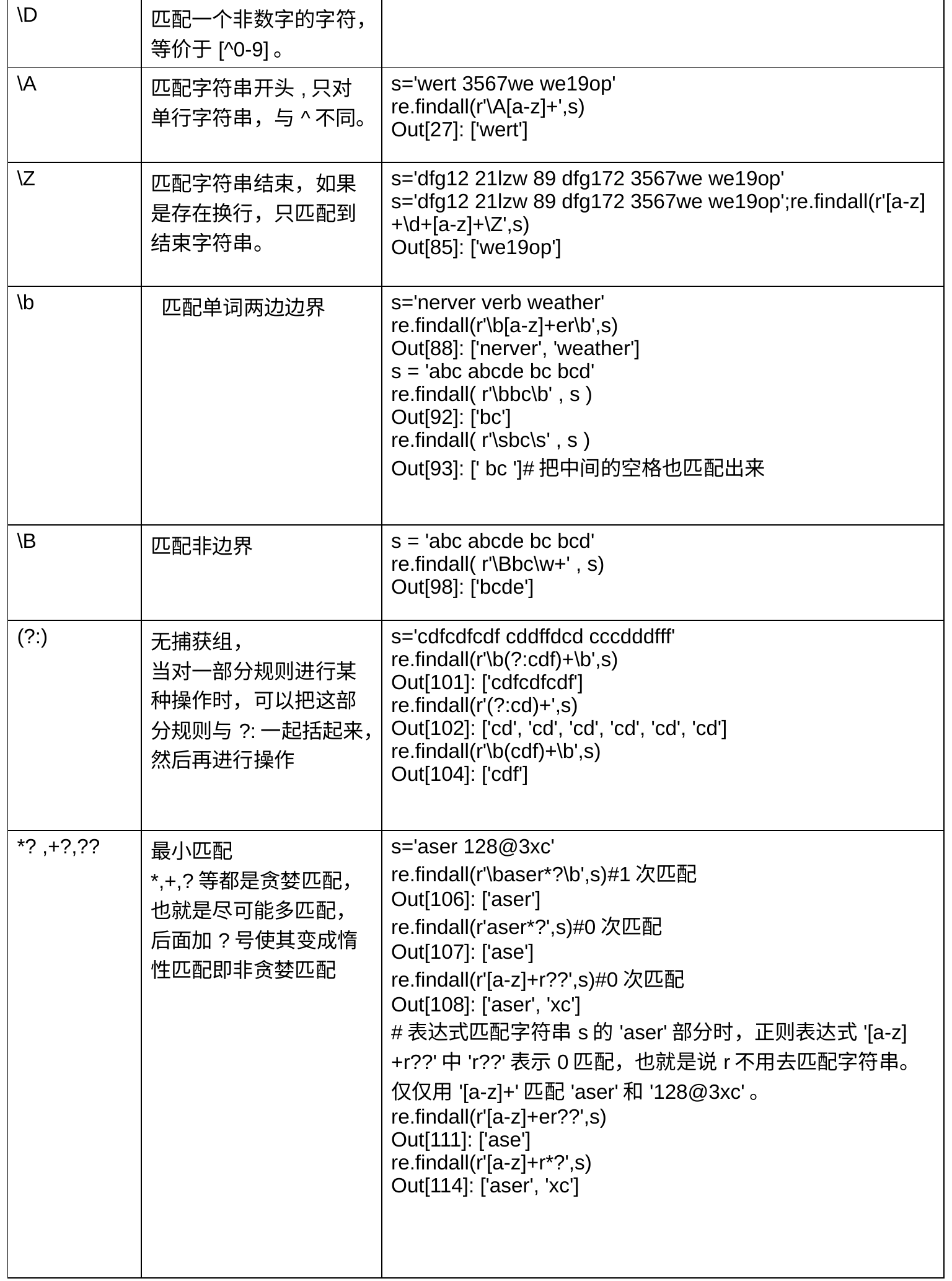

| \D | 匹配一个非数字的字符，等价于[^0-9]。 |  |
| --- | --- | --- |
| \A | 匹配字符串开头,只对单行字符串，与^不同。 | s='wert 3567we we19op' re.findall(r'\A[a-z]+',s) Out[27]: ['wert'] |
| \Z | 匹配字符串结束，如果是存在换行，只匹配到结束字符串。 | s='dfg12 21lzw 89 dfg172 3567we we19op' s='dfg12 21lzw 89 dfg172 3567we we19op';re.findall(r'[a-z]+\d+[a-z]+\Z',s) Out[85]: ['we19op'] |
| \b | 匹配单词两边边界 | s='nerver verb weather' re.findall(r'\b[a-z]+er\b',s) Out[88]: ['nerver', 'weather'] s = 'abc abcde bc bcd' re.findall( r'\bbc\b' , s ) Out[92]: ['bc'] re.findall( r'\sbc\s' , s ) Out[93]: [' bc ']#把中间的空格也匹配出来 |
| \B | 匹配非边界 | s = 'abc abcde bc bcd' re.findall( r'\Bbc\w+' , s) Out[98]: ['bcde'] |
| (?:) | 无捕获组， 当对一部分规则进行某种操作时，可以把这部分规则与?:一起括起来，然后再进行操作 | s='cdfcdfcdf cddffdcd cccdddfff' re.findall(r'\b(?:cdf)+\b',s) Out[101]: ['cdfcdfcdf'] re.findall(r'(?:cd)+',s) Out[102]: ['cd', 'cd', 'cd', 'cd', 'cd', 'cd'] re.findall(r'\b(cdf)+\b',s) Out[104]: ['cdf'] |
| \*? ,+?,?? | 最小匹配 \*,+,?等都是贪婪匹配，也就是尽可能多匹配，后面加?号使其变成惰性匹配即非贪婪匹配 | s='aser 128@3xc' re.findall(r'\baser\*?\b',s)#1次匹配 Out[106]: ['aser'] re.findall(r'aser\*?',s)#0次匹配 Out[107]: ['ase'] re.findall(r'[a-z]+r??',s)#0次匹配 Out[108]: ['aser', 'xc'] #表达式匹配字符串s的'aser'部分时，正则表达式'[a-z]+r??'中'r??'表示0匹配，也就是说r不用去匹配字符串。仅仅用'[a-z]+'匹配'aser'和'128@3xc'。 re.findall(r'[a-z]+er??',s) Out[111]: ['ase'] re.findall(r'[a-z]+r\*?',s) Out[114]: ['aser', 'xc'] |